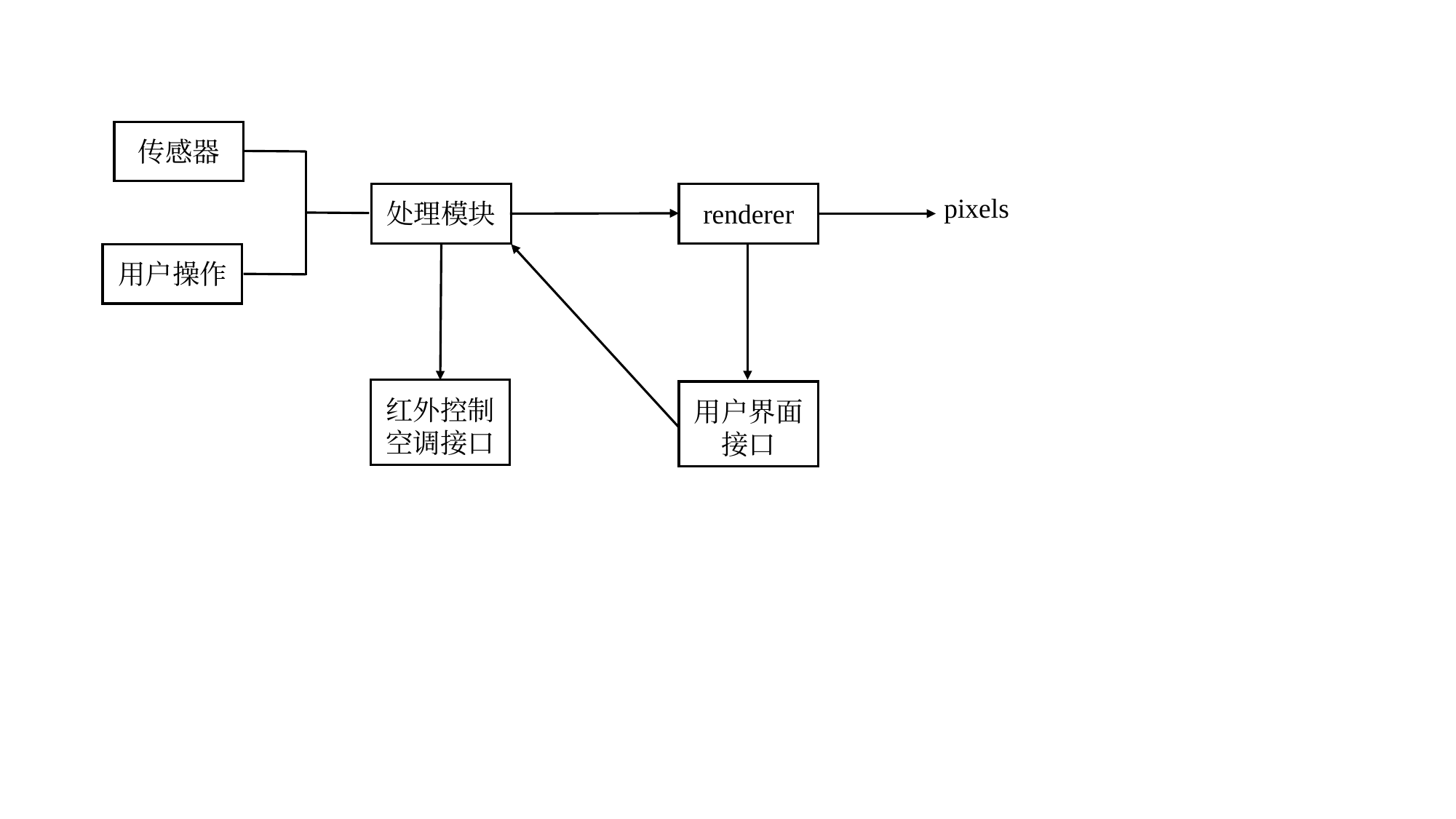

传感器

renderer

处理模块
pixels

用户操作

红外控制空调接口

用户界面接口